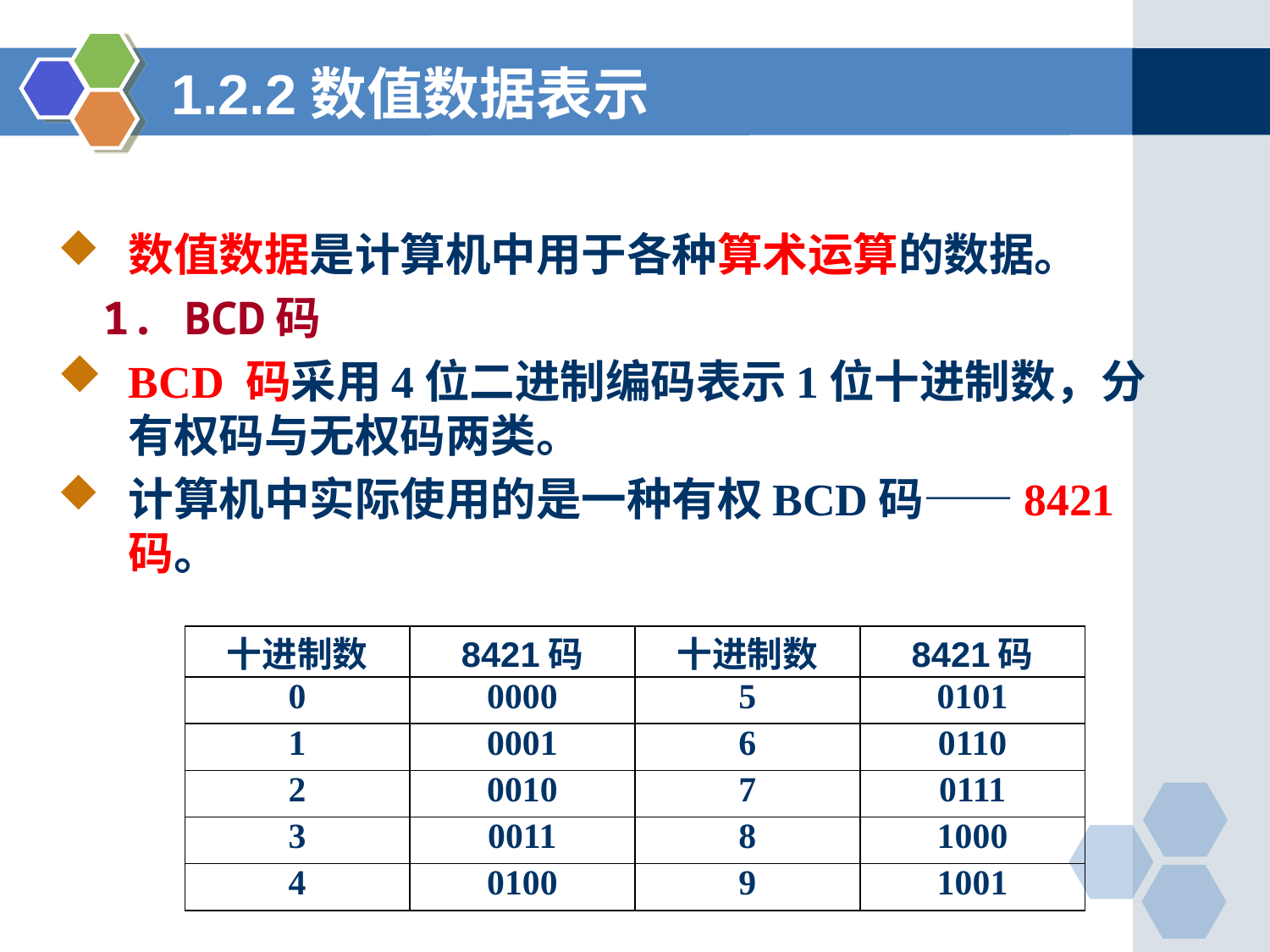

# 1.2.2数值数据表示

数值数据是计算机中用于各种算术运算的数据。
    1. BCD码
BCD 码采用4位二进制编码表示1位十进制数，分有权码与无权码两类。
计算机中实际使用的是一种有权BCD码——8421码。
| 十进制数 | 8421码 | 十进制数 | 8421码 |
| --- | --- | --- | --- |
| 0 | 0000 | 5 | 0101 |
| 1 | 0001 | 6 | 0110 |
| 2 | 0010 | 7 | 0111 |
| 3 | 0011 | 8 | 1000 |
| 4 | 0100 | 9 | 1001 |